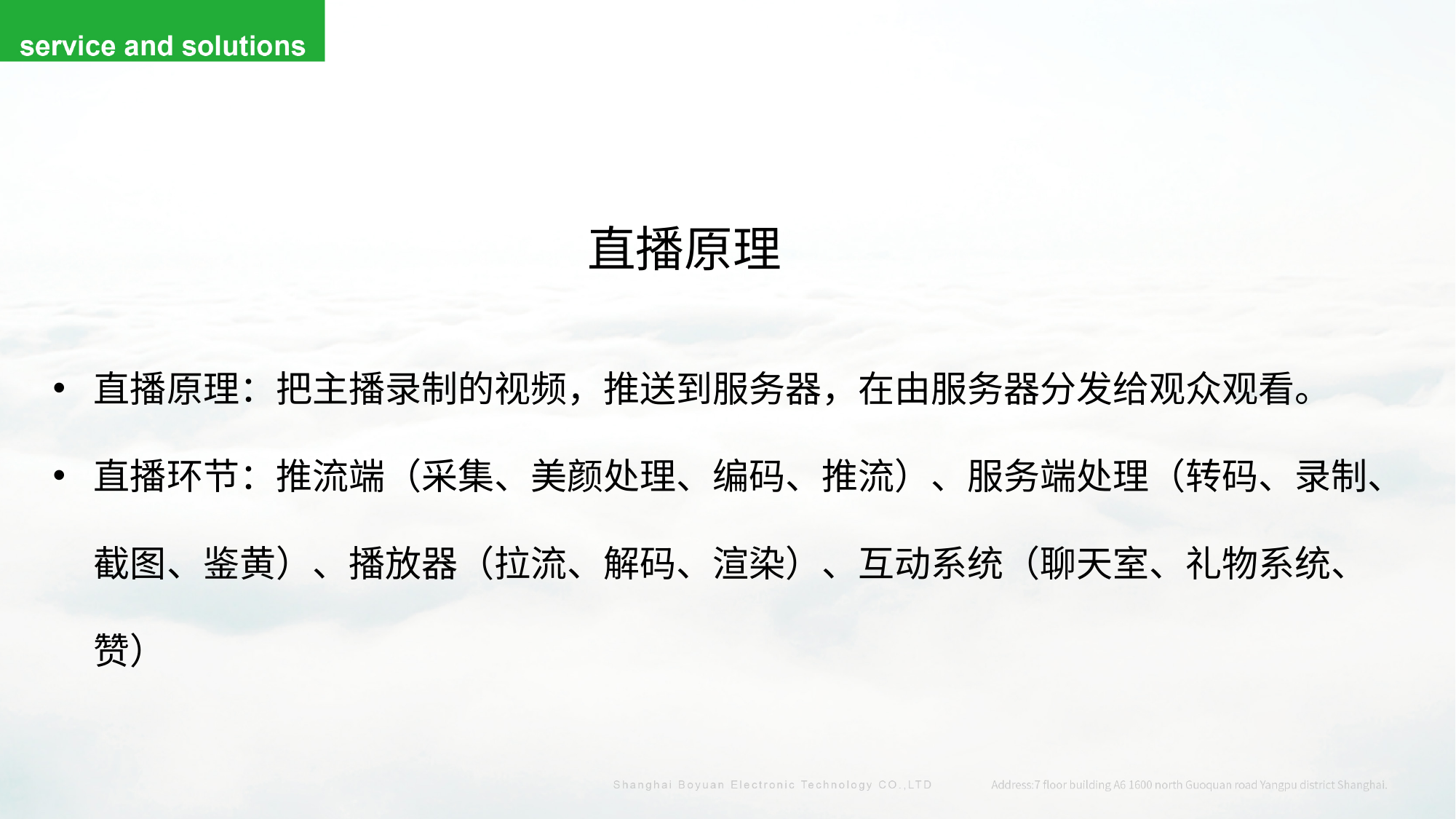

直播原理
直播原理：把主播录制的视频，推送到服务器，在由服务器分发给观众观看。
直播环节：推流端（采集、美颜处理、编码、推流）、服务端处理（转码、录制、截图、鉴黄）、播放器（拉流、解码、渲染）、互动系统（聊天室、礼物系统、赞）